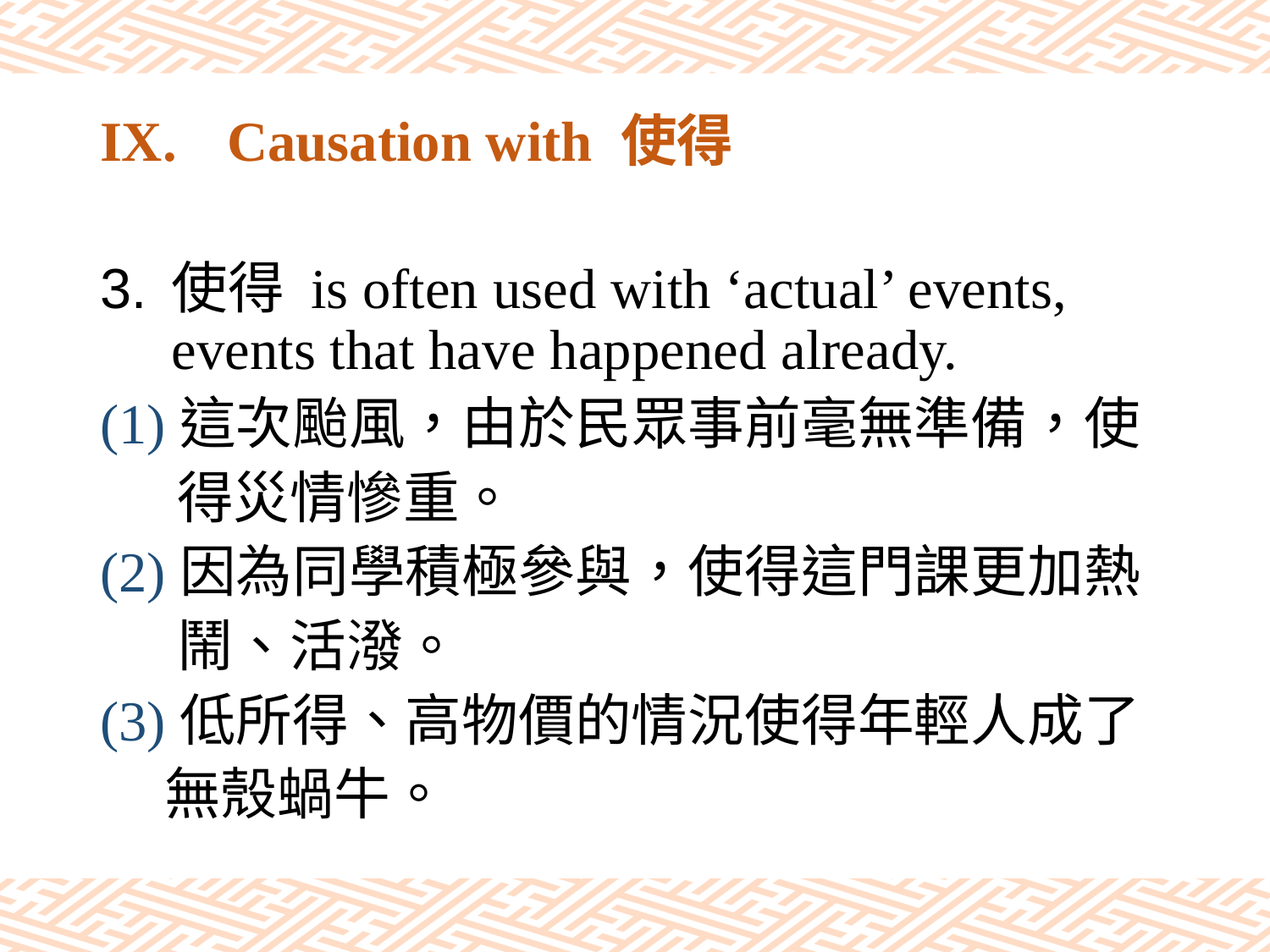

# IX.	Causation with 使得
使得 is often used with ‘actual’ events, events that have happened already.
(1)這次颱風，由於民眾事前毫無準備，使
     得災情慘重。
(2)因為同學積極參與，使得這門課更加熱
     鬧、活潑。
(3)低所得、高物價的情況使得年輕人成了
    無殼蝸牛。